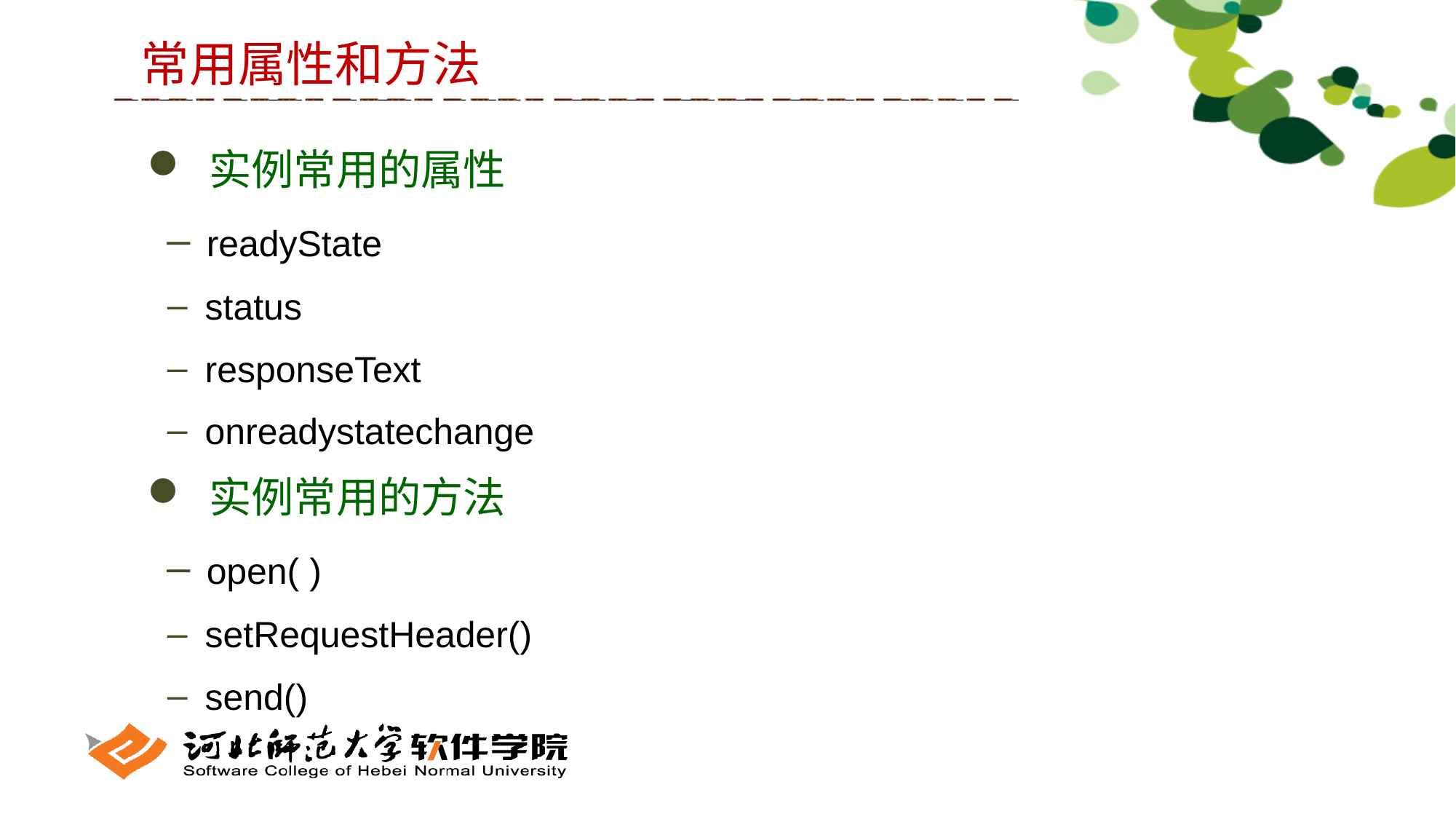

常用属性和方法

 实例常用的属性
 readyState
 status
 responseText
 onreadystatechange
 实例常用的方法
 open( )
 setRequestHeader()
 send()